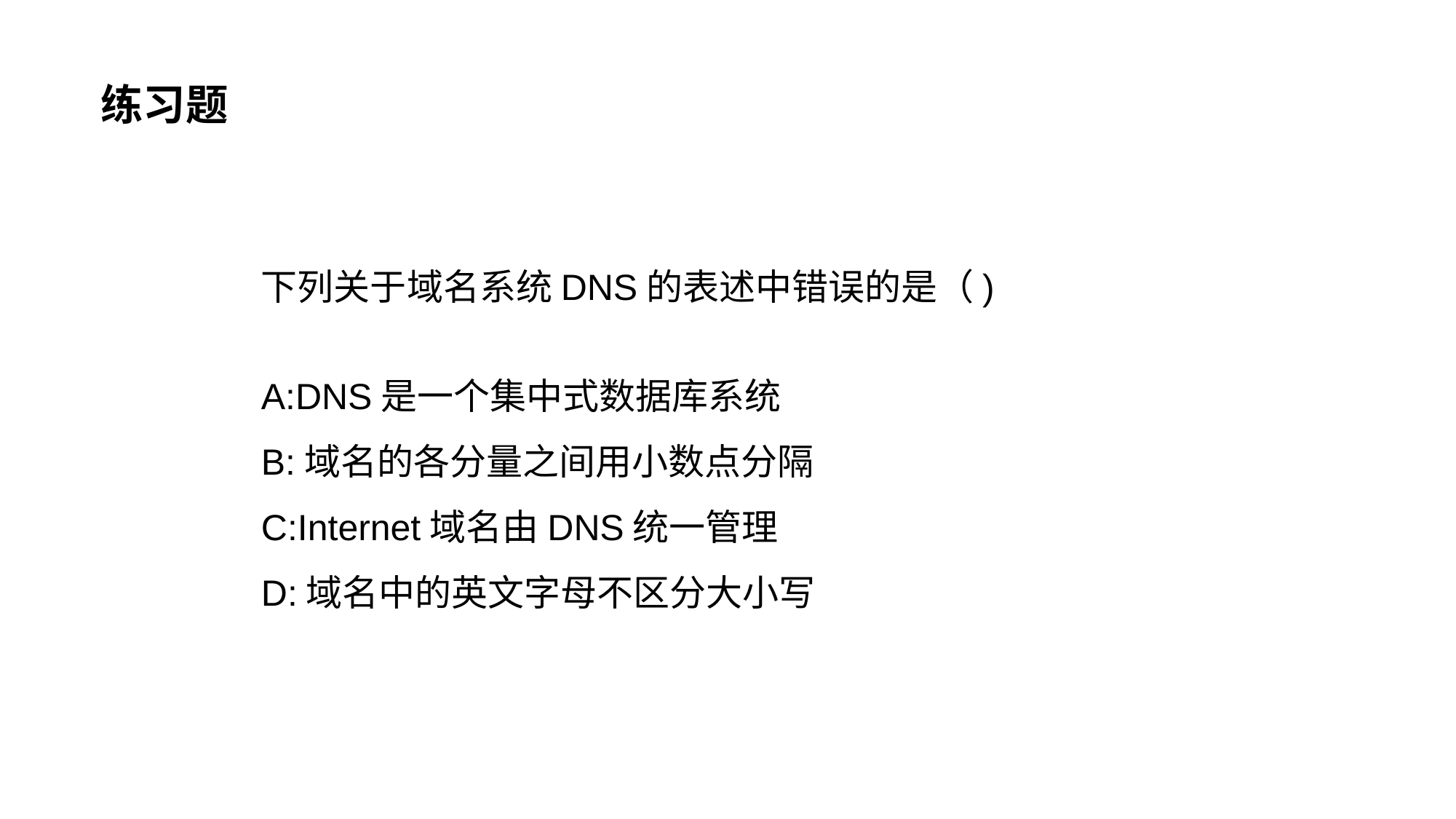

练习题
下列关于域名系统DNS的表述中错误的是（)
A:DNS是一个集中式数据库系统
B:域名的各分量之间用小数点分隔
C:Internet域名由DNS统一管理
D:域名中的英文字母不区分大小写